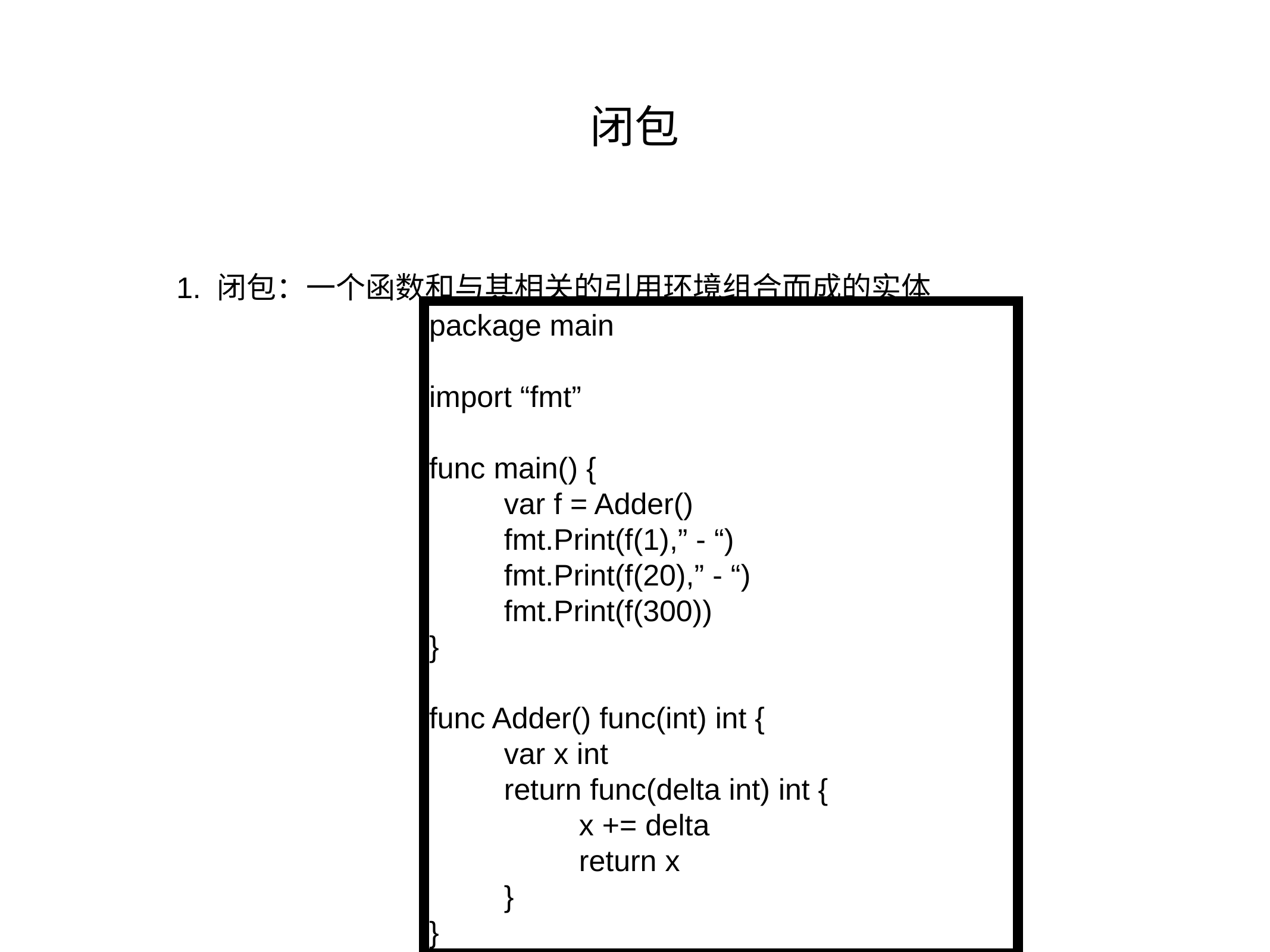

闭包
1. 闭包：一个函数和与其相关的引用环境组合而成的实体
package main

import “fmt”

func main() {
         var f = Adder()
         fmt.Print(f(1),” - “)
         fmt.Print(f(20),” - “)
         fmt.Print(f(300))
}

func Adder() func(int) int {
         var x int
         return func(delta int) int {
                  x += delta
                  return x
         }
}